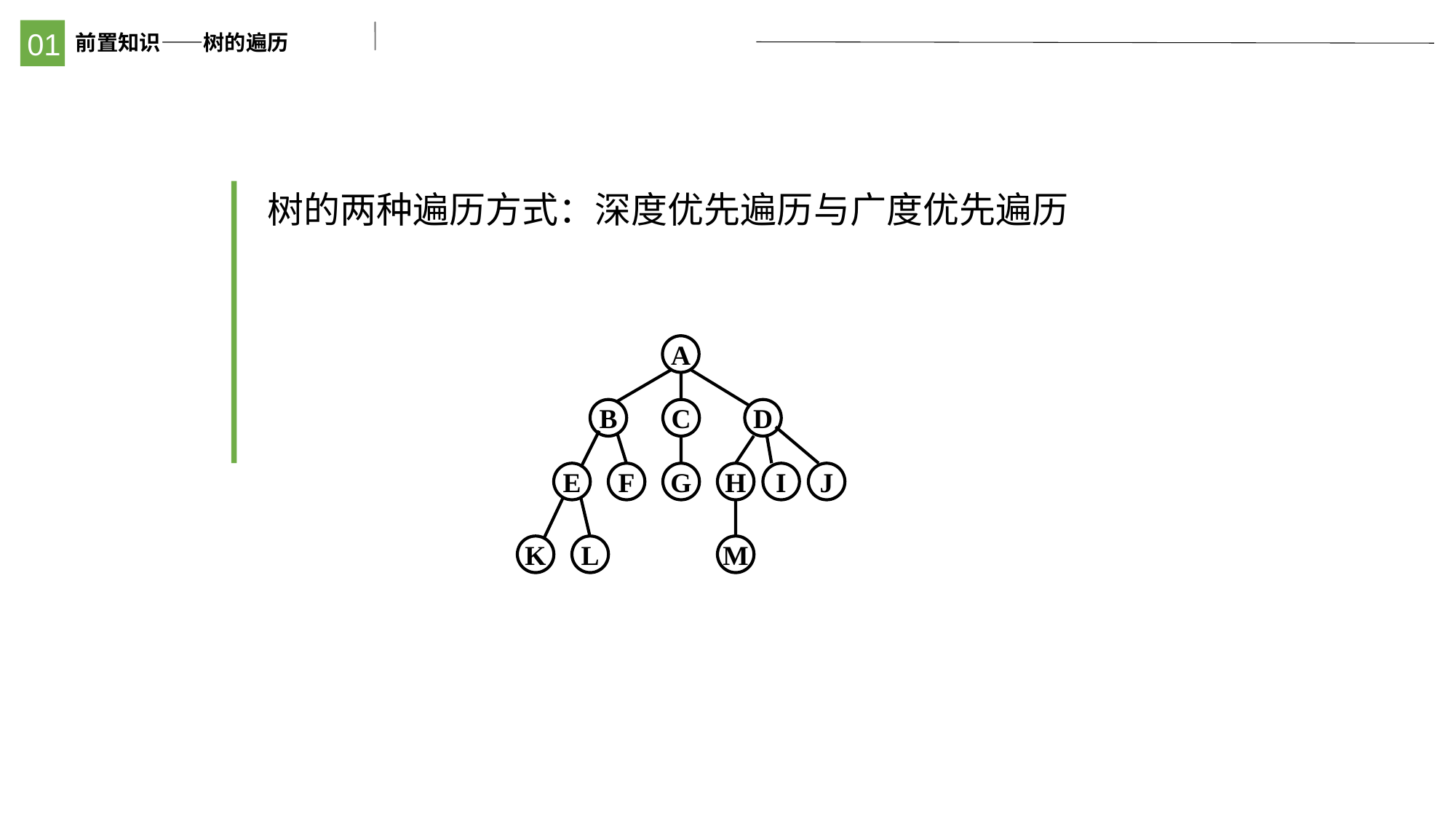

01

前置知识——树的遍历
树的两种遍历方式：深度优先遍历与广度优先遍历

A

B
C
D

E
F
G
H
I
J

K
L
M